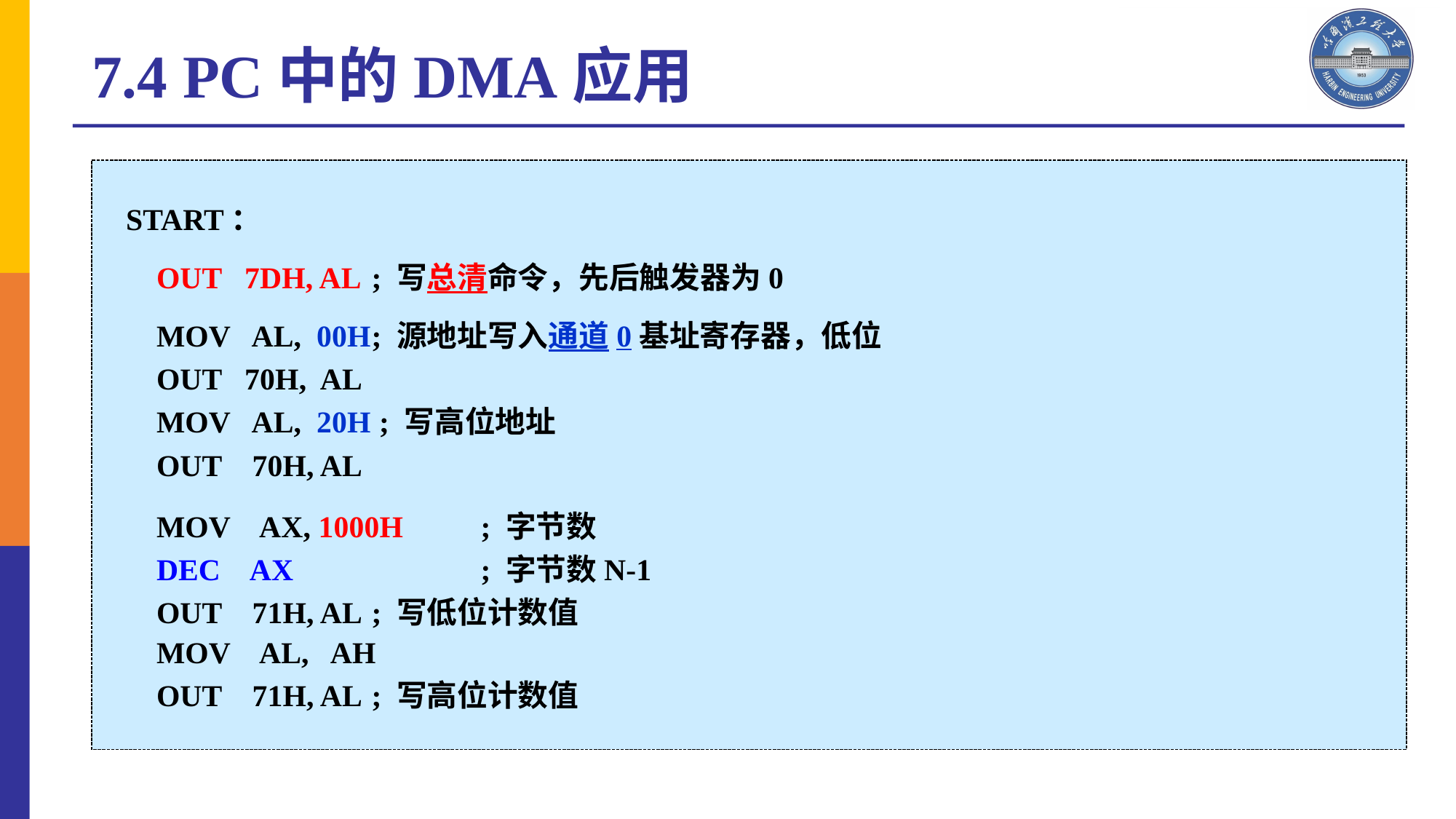

7.4 PC中的DMA应用
START：
    OUT   7DH, AL	; 写总清命令，先后触发器为0
    MOV   AL,  00H	; 源地址写入通道0基址寄存器，低位
    OUT   70H,  AL
    MOV   AL,  20H	 ; 写高位地址
    OUT    70H, AL
    MOV    AX, 1000H	; 字节数
    DEC    AX		; 字节数N-1
    OUT    71H, AL	; 写低位计数值
    MOV    AL,   AH
    OUT    71H, AL	; 写高位计数值